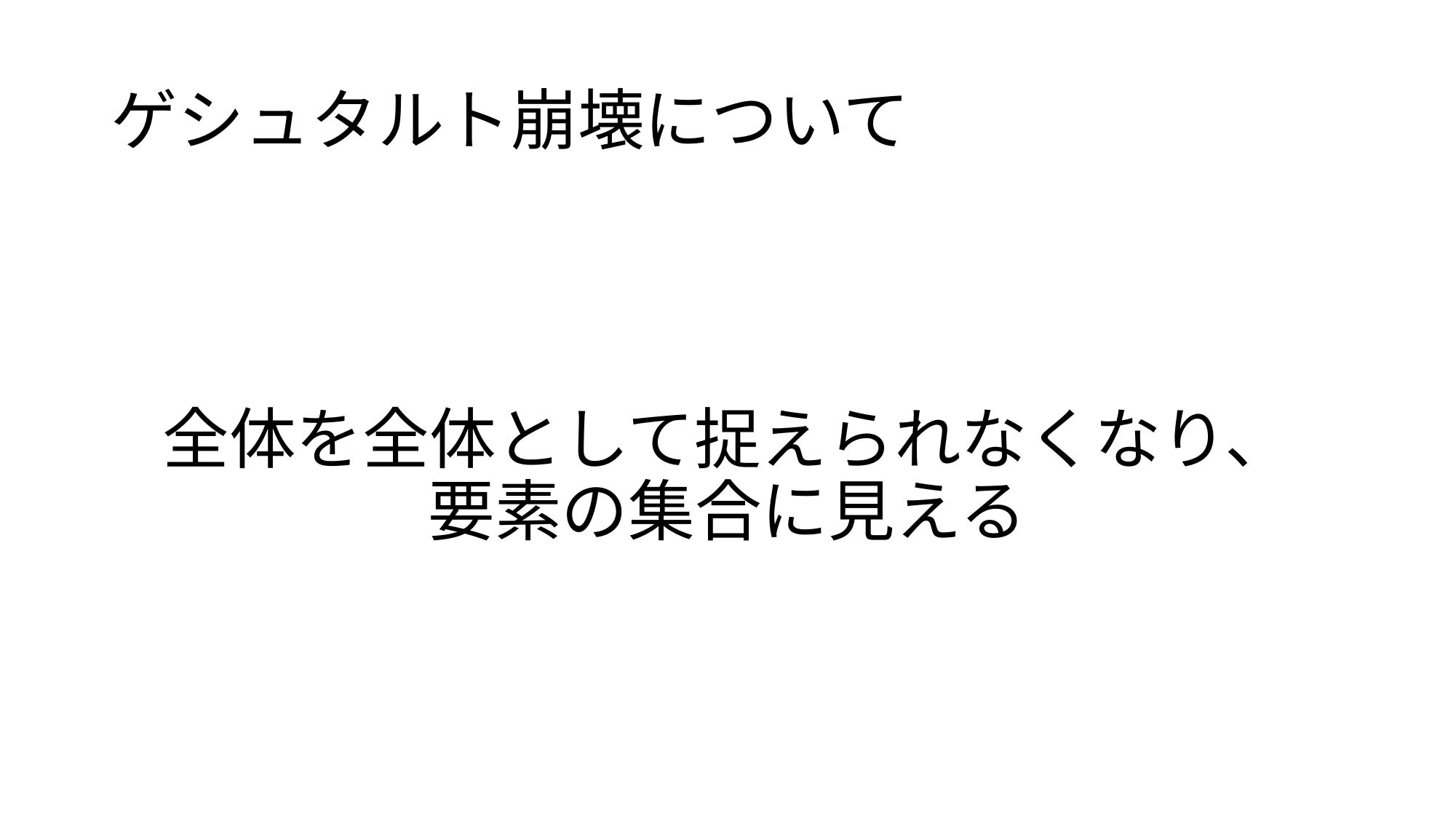

# ゲシュタルト崩壊について
全体を全体として捉えられなくなり、
要素の集合に見える